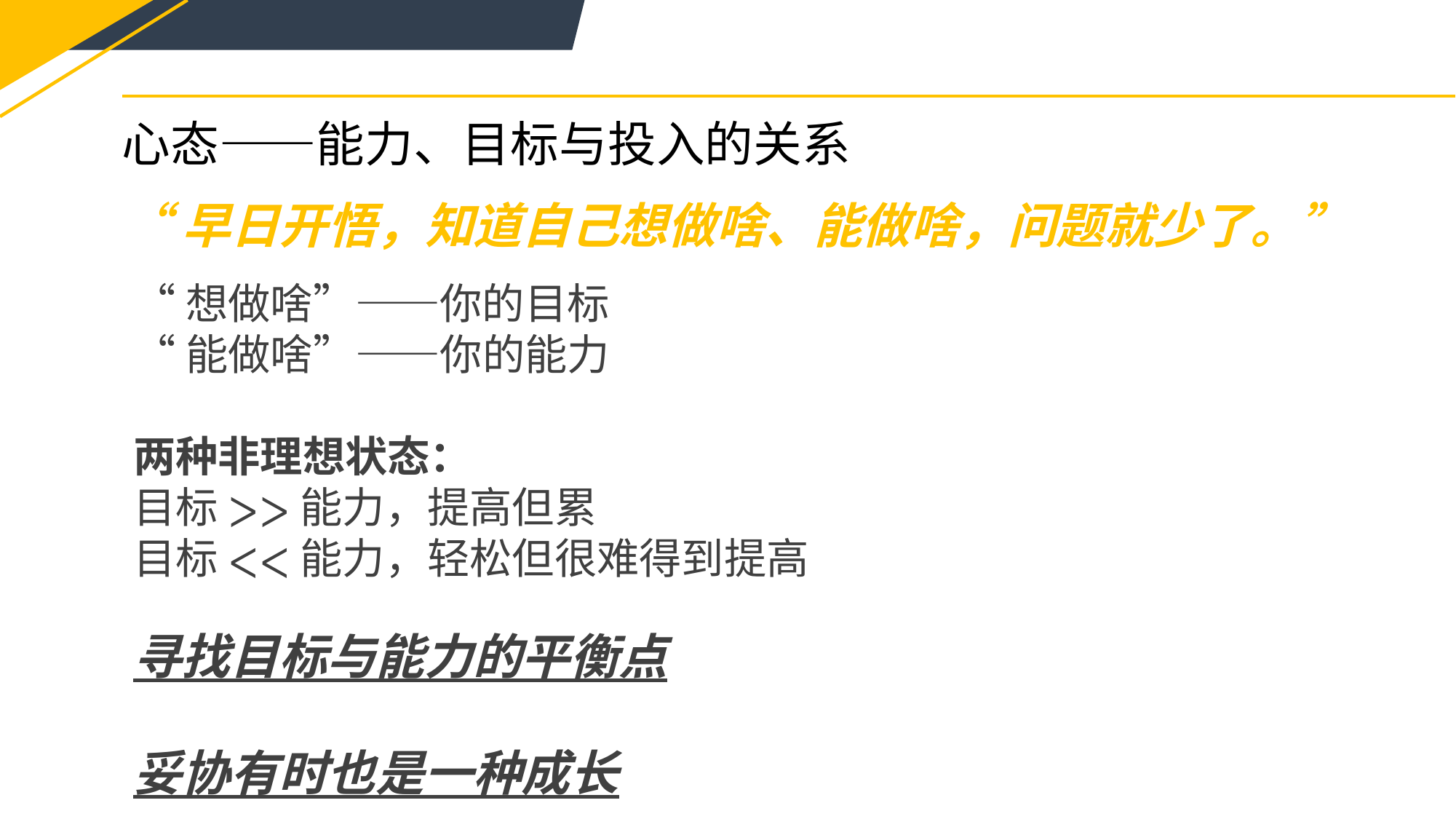

心态——能力、目标与投入的关系
“早日开悟，知道自己想做啥、能做啥，问题就少了。”
“想做啥”——你的目标
“能做啥”——你的能力

两种非理想状态：
目标>>能力，提高但累
目标<<能力，轻松但很难得到提高

寻找目标与能力的平衡点

妥协有时也是一种成长